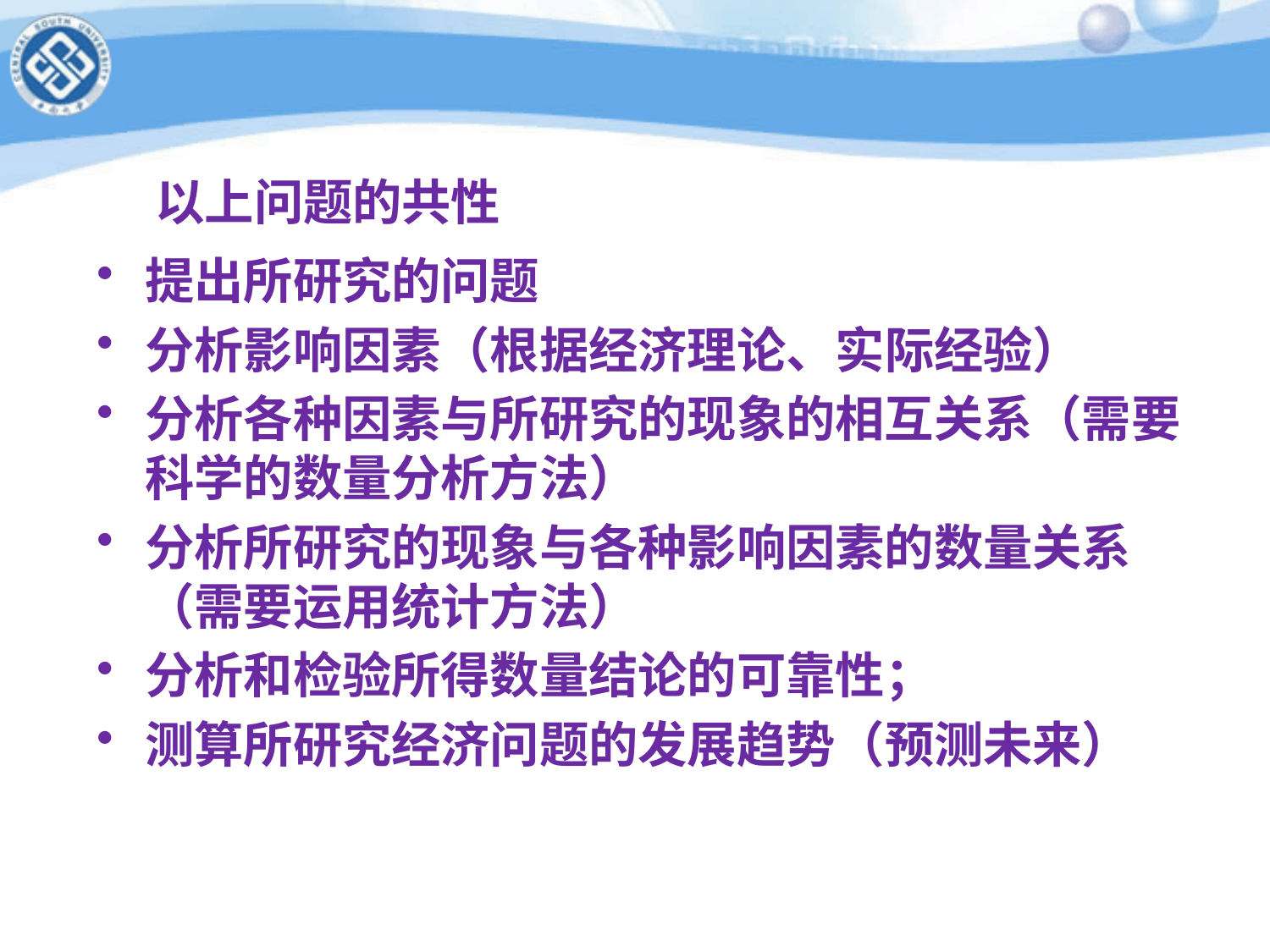

# 以上问题的共性
提出所研究的问题
分析影响因素（根据经济理论、实际经验）
分析各种因素与所研究的现象的相互关系（需要科学的数量分析方法）
分析所研究的现象与各种影响因素的数量关系（需要运用统计方法）
分析和检验所得数量结论的可靠性；
测算所研究经济问题的发展趋势（预测未来）